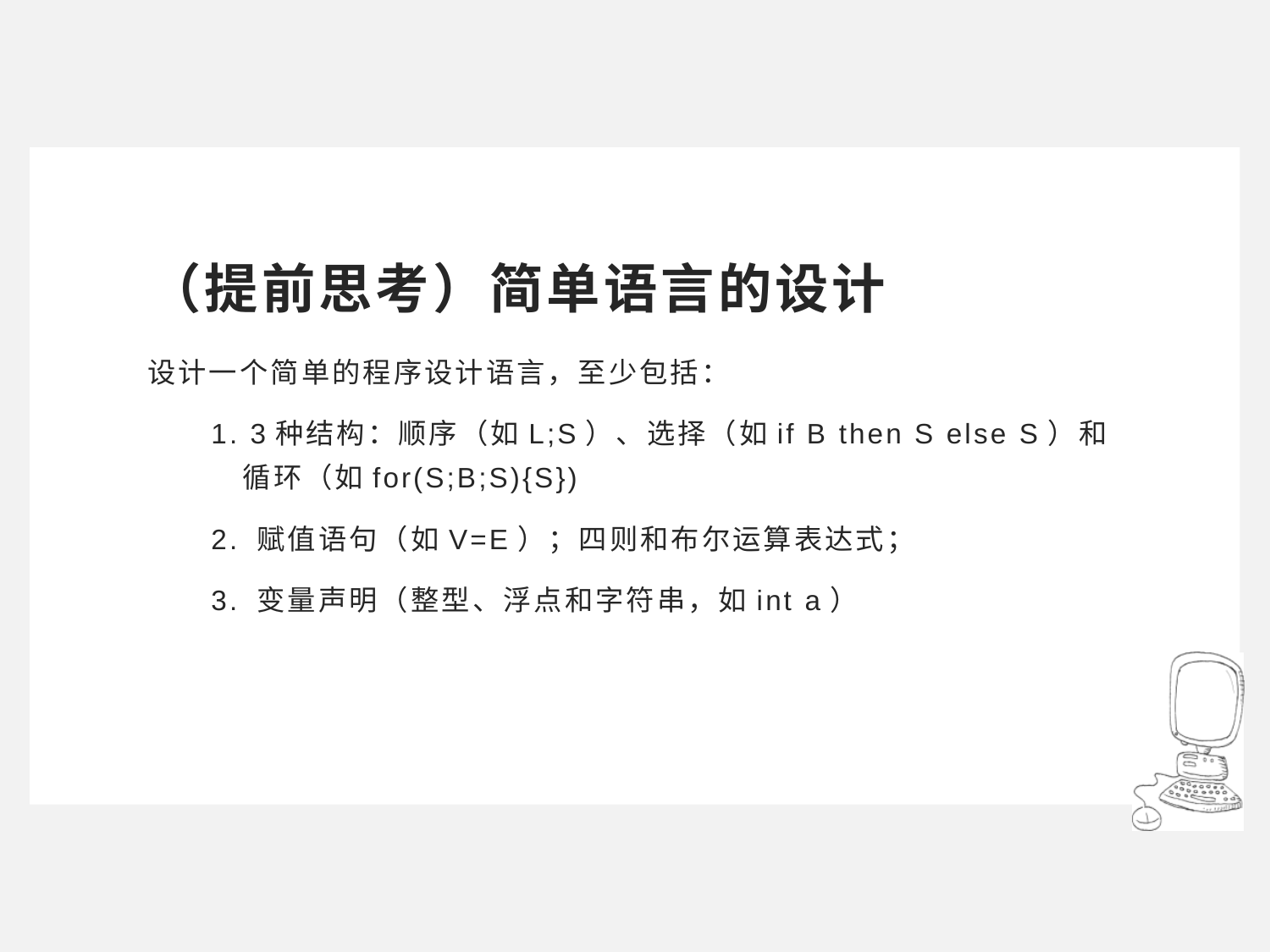

# （提前思考）简单语言的设计
设计一个简单的程序设计语言，至少包括：
1. 3种结构：顺序（如L;S）、选择（如if B then S else S）和循环（如for(S;B;S){S})
2. 赋值语句（如V=E）；四则和布尔运算表达式；
3. 变量声明（整型、浮点和字符串，如int a）